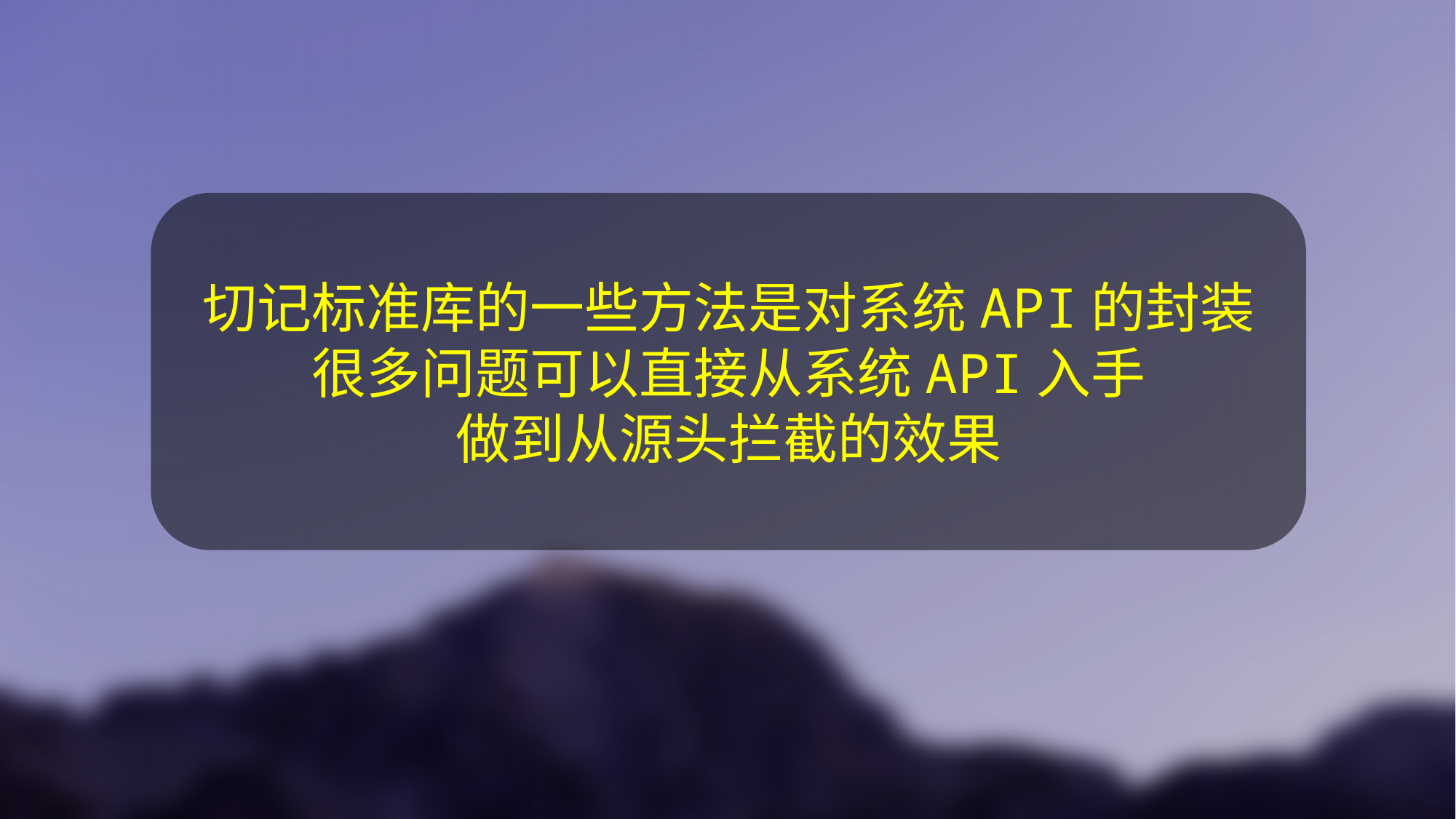

切记标准库的一些方法是对系统API的封装
很多问题可以直接从系统API入手
做到从源头拦截的效果